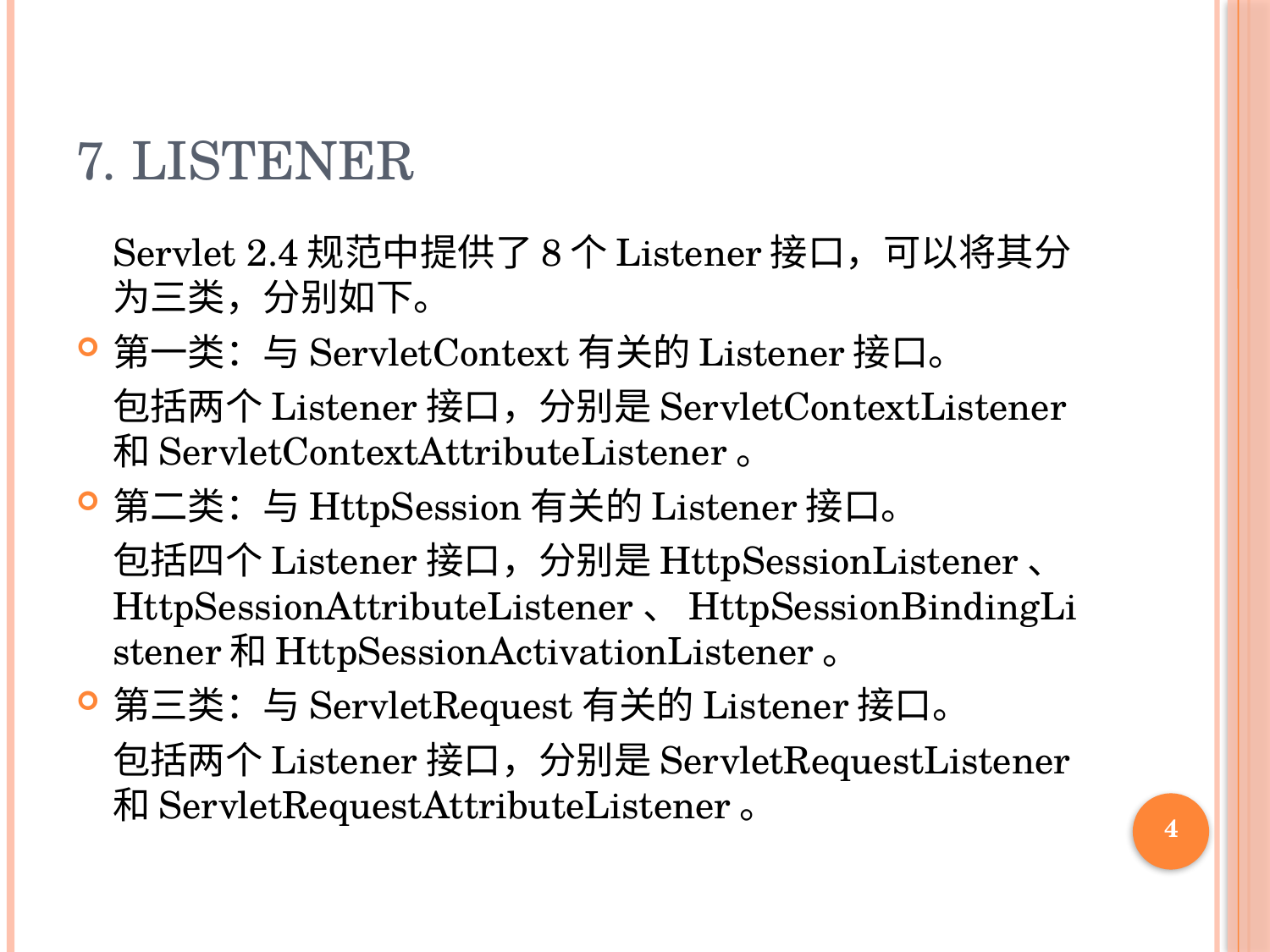

# 7. Listener
	Servlet 2.4规范中提供了8个Listener接口，可以将其分为三类，分别如下。
第一类：与ServletContext有关的Listener接口。
	包括两个Listener接口，分别是ServletContextListener和ServletContextAttributeListener。
第二类：与HttpSession有关的Listener接口。
	包括四个Listener接口，分别是HttpSessionListener、HttpSessionAttributeListener、HttpSessionBindingListener和HttpSessionActivationListener。
第三类：与ServletRequest有关的Listener接口。
	包括两个Listener接口，分别是ServletRequestListener和ServletRequestAttributeListener。

4